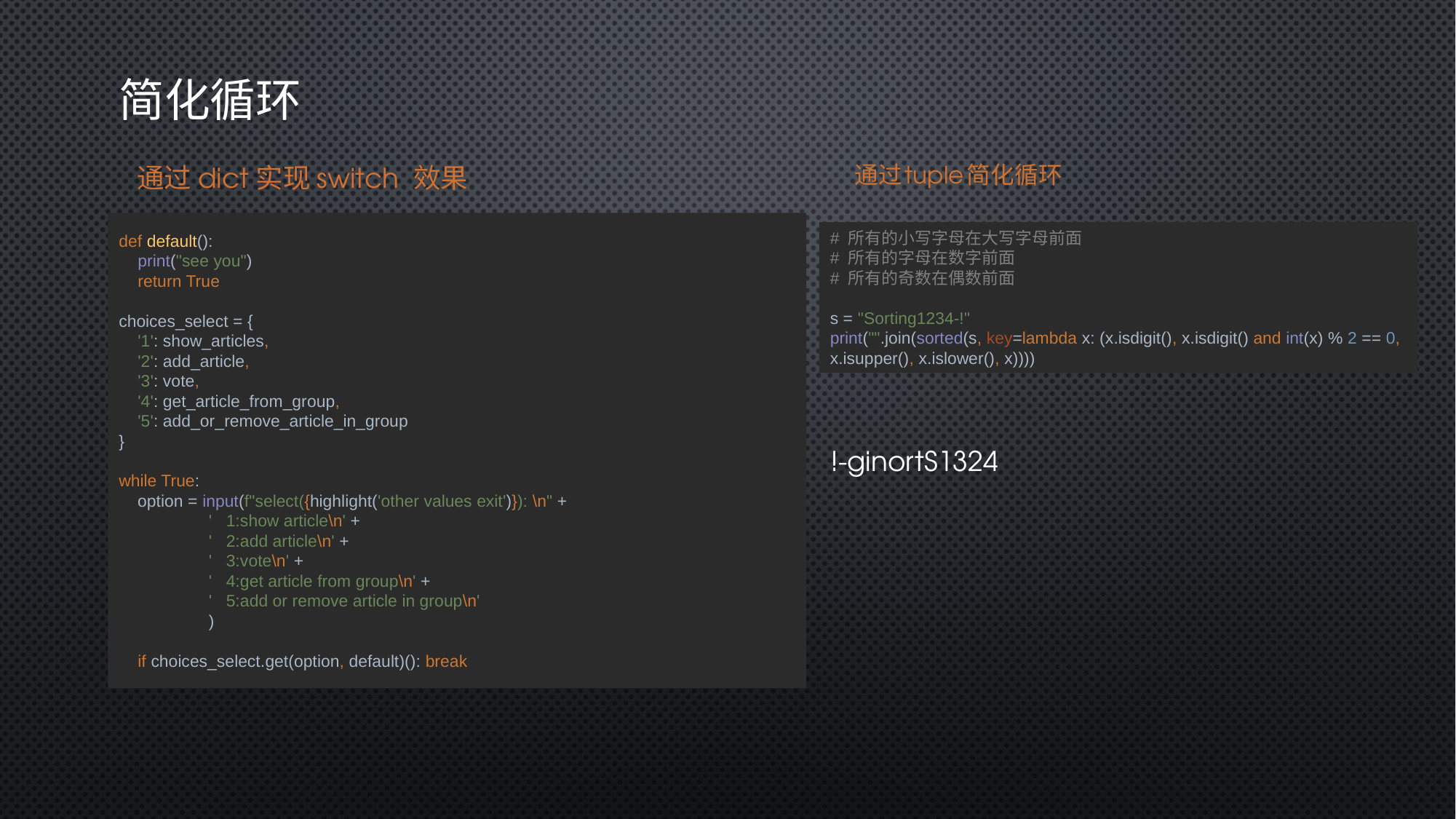

# 简化循环
通过tuple简化循环
通过dict实现switch 效果
# 所有的小写字母在大写字母前面 # 所有的字母在数字前面 # 所有的奇数在偶数前面 s = "Sorting1234-!" print("".join(sorted(s, key=lambda x: (x.isdigit(), x.isdigit() and int(x) % 2 == 0, x.isupper(), x.islower(), x))))
def default():
    print("see you")
    return True
choices_select = {
    '1': show_articles,
    '2': add_article,
    '3': vote,
    '4': get_article_from_group,
    '5': add_or_remove_article_in_group
}
while True:
    option = input(f"select({highlight('other values exit')}): \n" +
                   '   1:show article\n' +
                   '   2:add article\n' +
                   '   3:vote\n' +
                   '   4:get article from group\n' +
                   '   5:add or remove article in group\n'
                   )
    if choices_select.get(option, default)(): break
!-ginortS1324